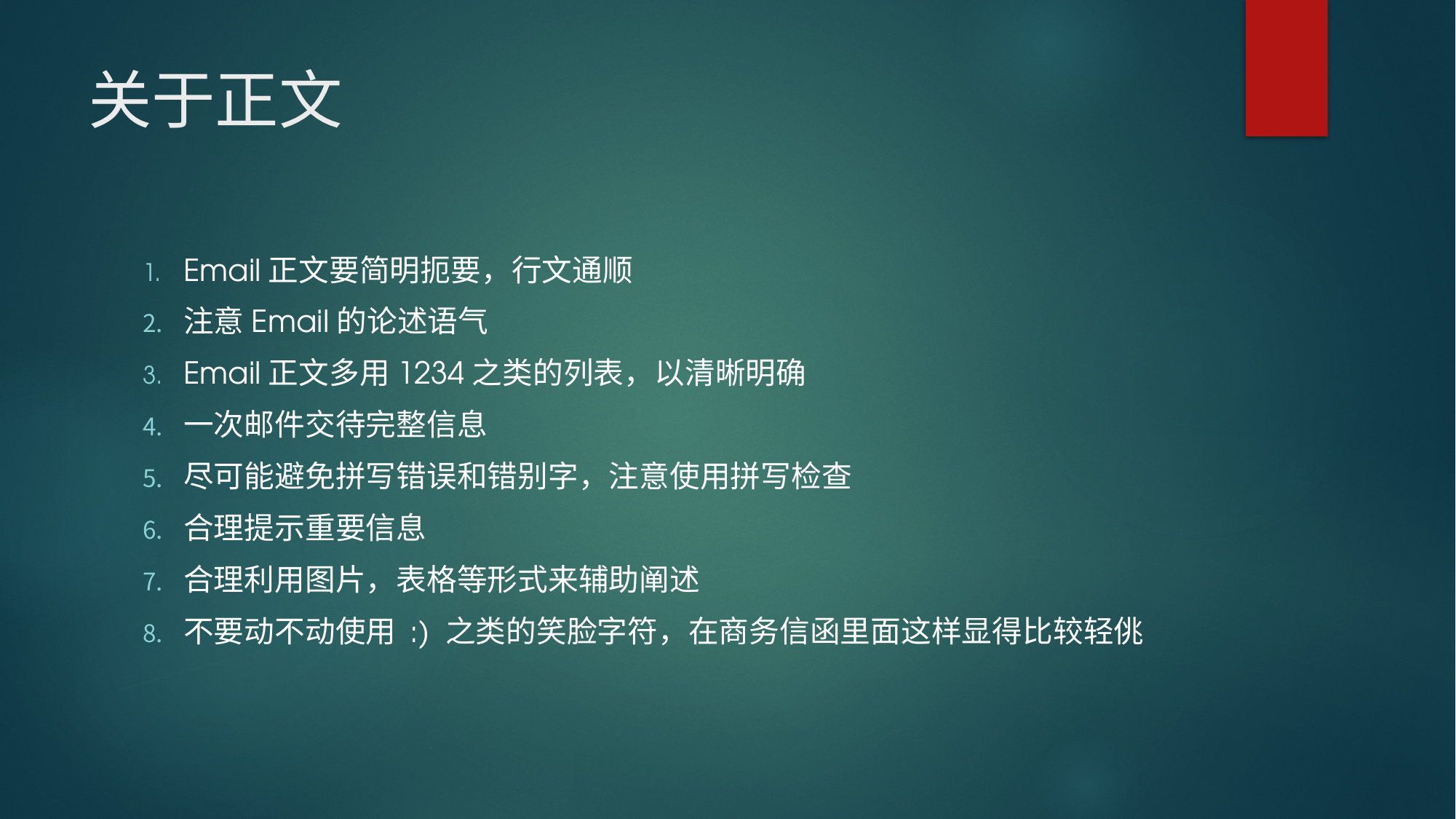

# 关于正文
Email正文要简明扼要，行文通顺
注意Email的论述语气
Email正文多用1234之类的列表，以清晰明确
一次邮件交待完整信息
尽可能避免拼写错误和错别字，注意使用拼写检查
合理提示重要信息
合理利用图片，表格等形式来辅助阐述
不要动不动使用 :) 之类的笑脸字符，在商务信函里面这样显得比较轻佻